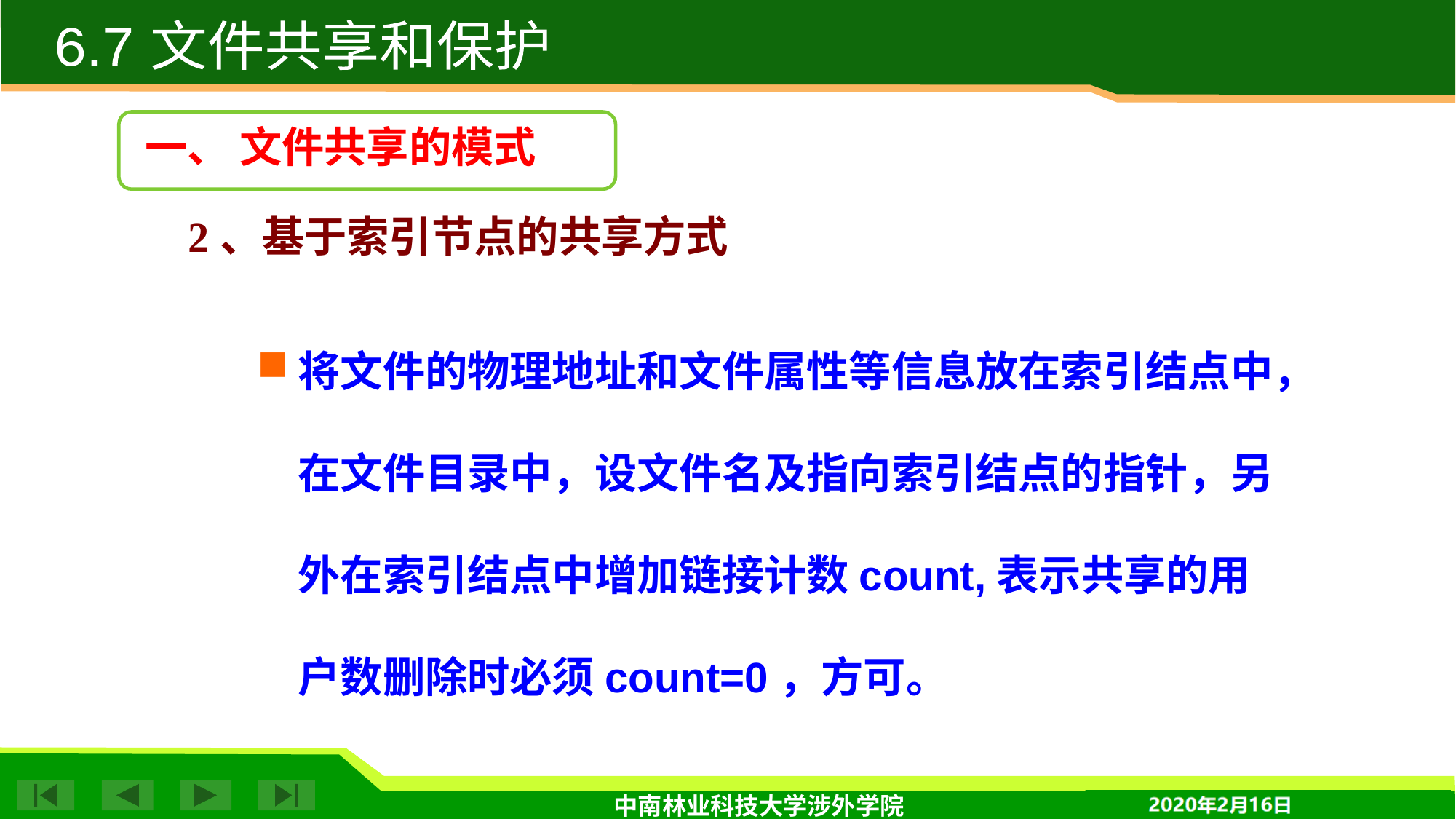

6.7 文件共享和保护

一、 文件共享的模式
2、基于索引节点的共享方式
将文件的物理地址和文件属性等信息放在索引结点中，在文件目录中，设文件名及指向索引结点的指针，另外在索引结点中增加链接计数count,表示共享的用户数删除时必须count=0，方可。